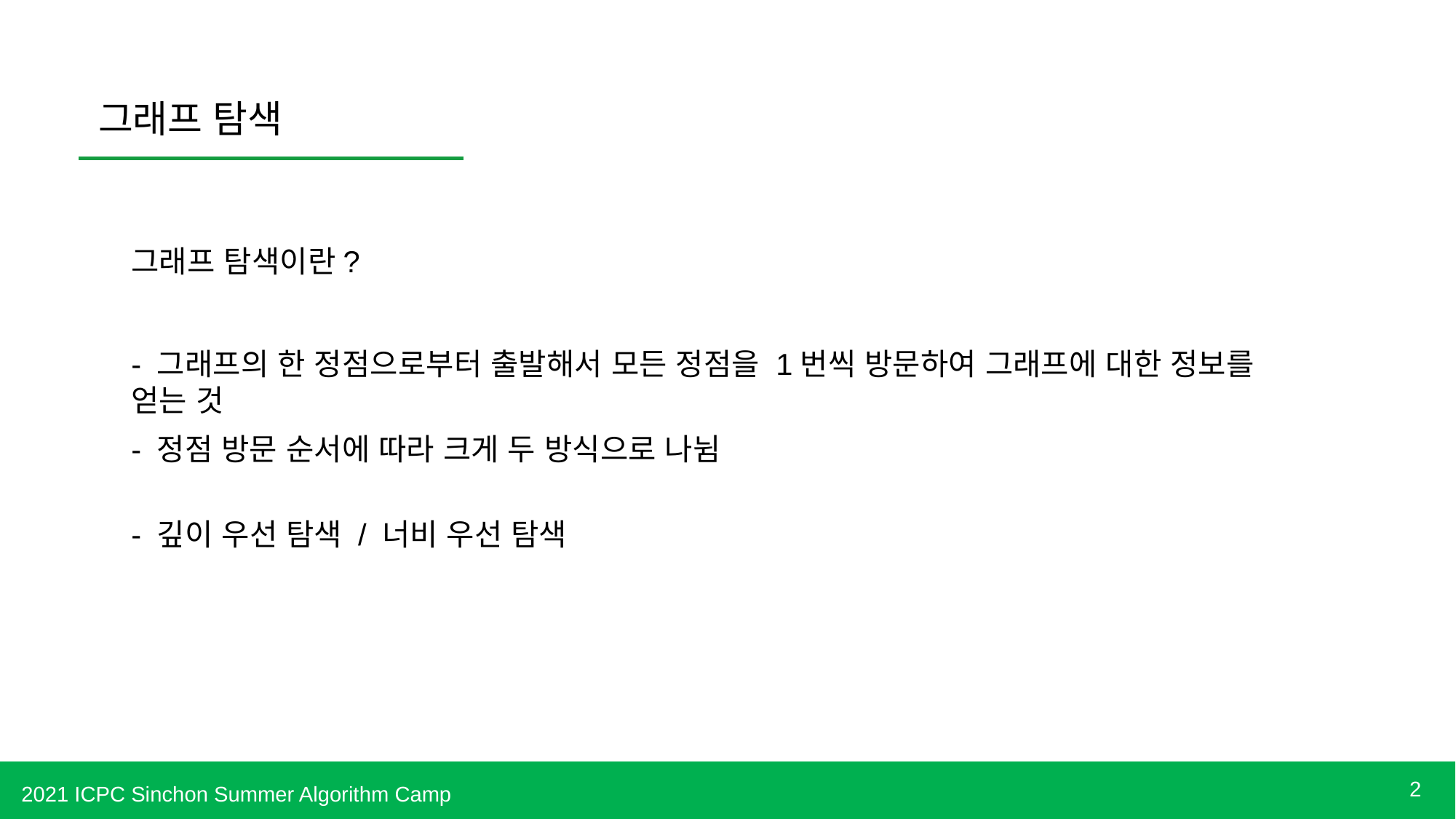

그래프 탐색
그래프 탐색이란?
- 그래프의 한 정점으로부터 출발해서 모든 정점을 1번씩 방문하여 그래프에 대한 정보를 얻는 것
- 정점 방문 순서에 따라 크게 두 방식으로 나뉨
- 깊이 우선 탐색 / 너비 우선 탐색

2
2021 ICPC Sinchon Summer Algorithm Camp